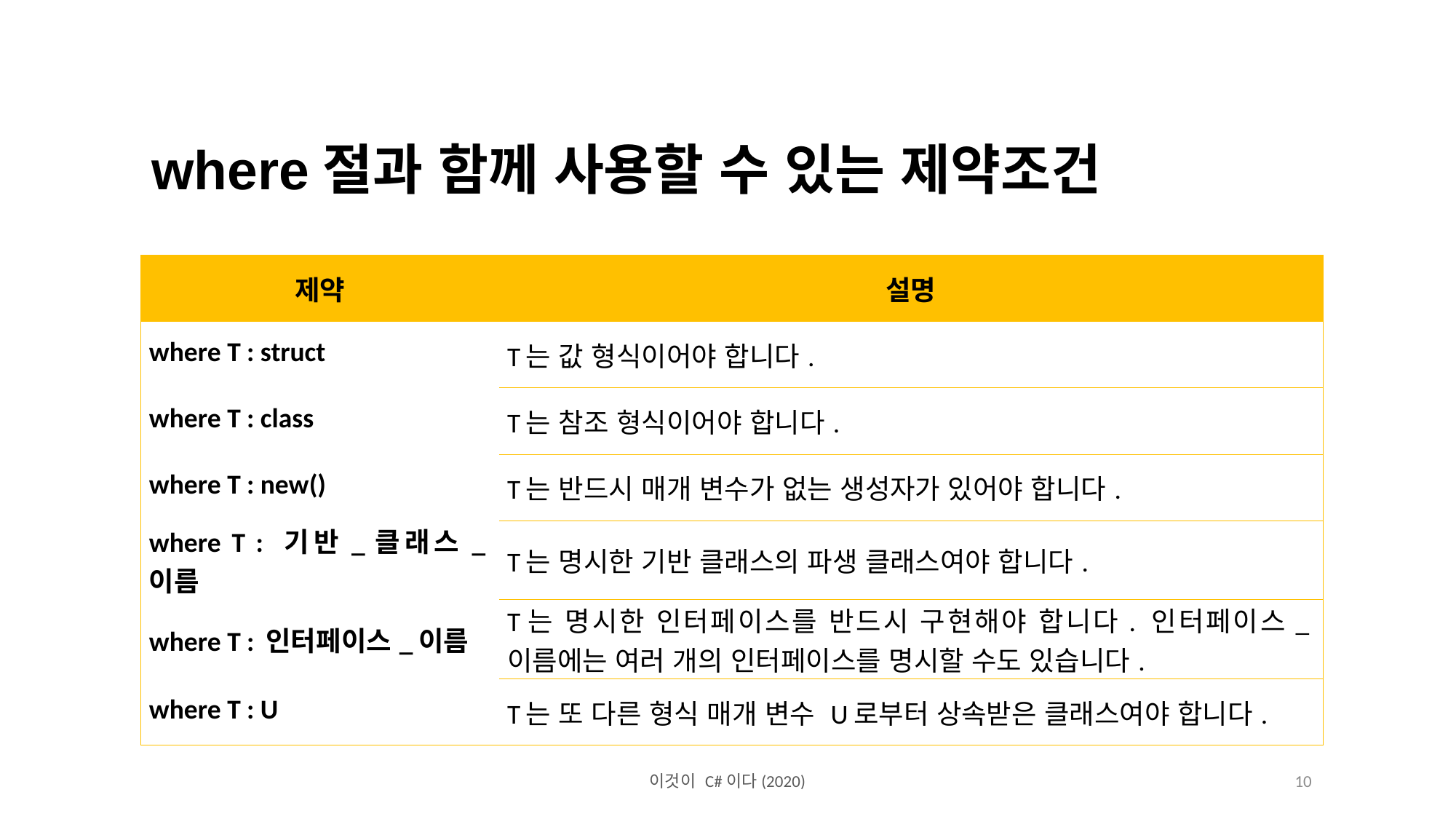

where절과 함께 사용할 수 있는 제약조건
| 제약 | 설명 |
| --- | --- |
| where T : struct | T는 값 형식이어야 합니다. |
| where T : class | T는 참조 형식이어야 합니다. |
| where T : new() | T는 반드시 매개 변수가 없는 생성자가 있어야 합니다. |
| where T : 기반\_클래스\_이름 | T는 명시한 기반 클래스의 파생 클래스여야 합니다. |
| where T : 인터페이스\_이름 | T는 명시한 인터페이스를 반드시 구현해야 합니다. 인터페이스\_이름에는 여러 개의 인터페이스를 명시할 수도 있습니다. |
| where T : U | T는 또 다른 형식 매개 변수 U로부터 상속받은 클래스여야 합니다. |
이것이 C#이다(2020)
10